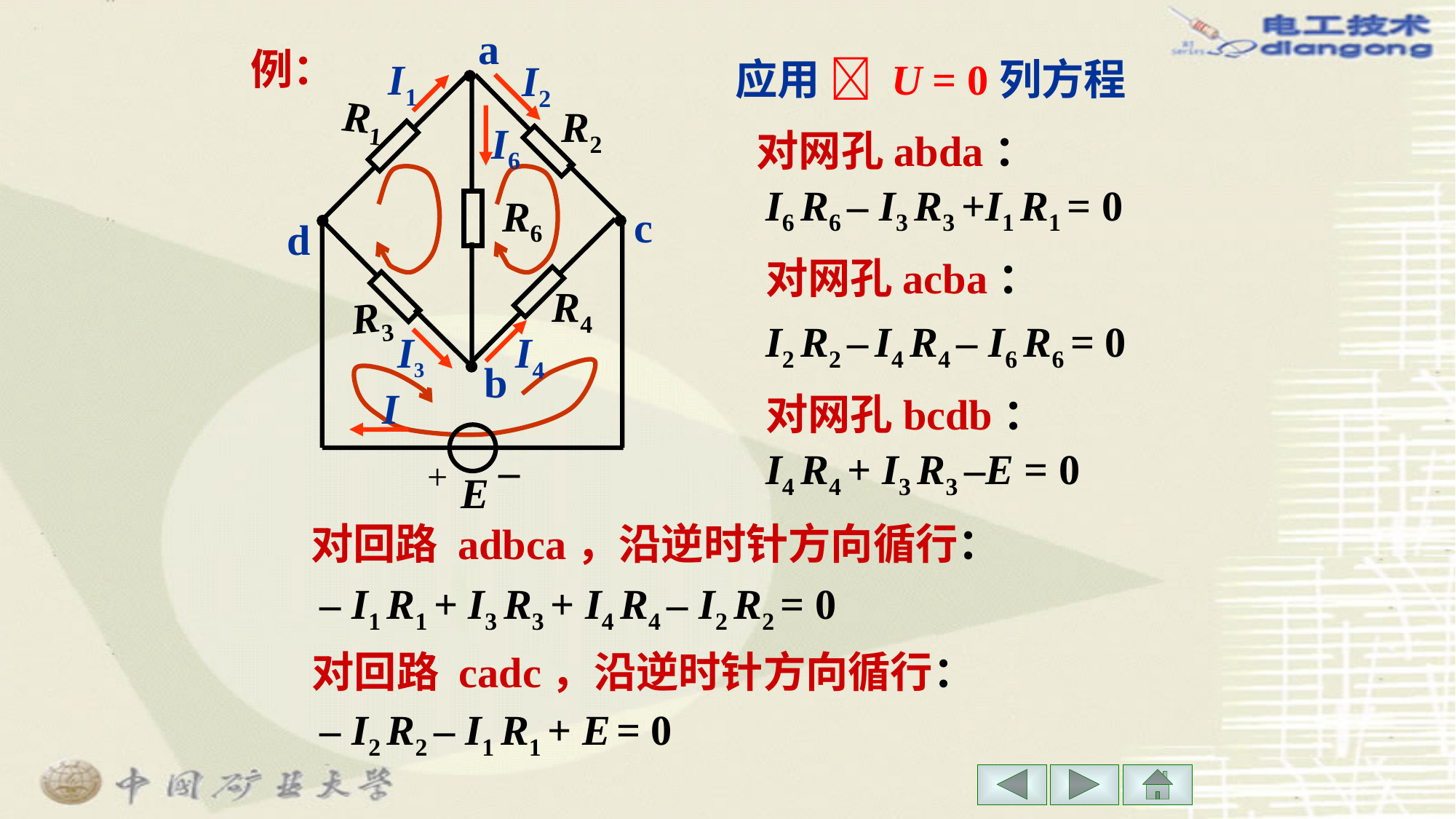

a
I1
I2

R1
R2

I6
c
d

R4
R3

I3

I4

b

I

–
+
E

例：
应用 ∑ U = 0列方程
对网孔abda：

I6 R6 – I3 R3 +I1 R1 = 0
R6
对网孔acba：
I2 R2 – I4 R4 – I6 R6 = 0

对网孔bcdb：
I4 R4 + I3 R3 –E = 0
对回路 adbca，沿逆时针方向循行：
– I1 R1 + I3 R3 + I4 R4 – I2 R2 = 0
对回路 cadc，沿逆时针方向循行：
– I2 R2 – I1 R1 + E = 0